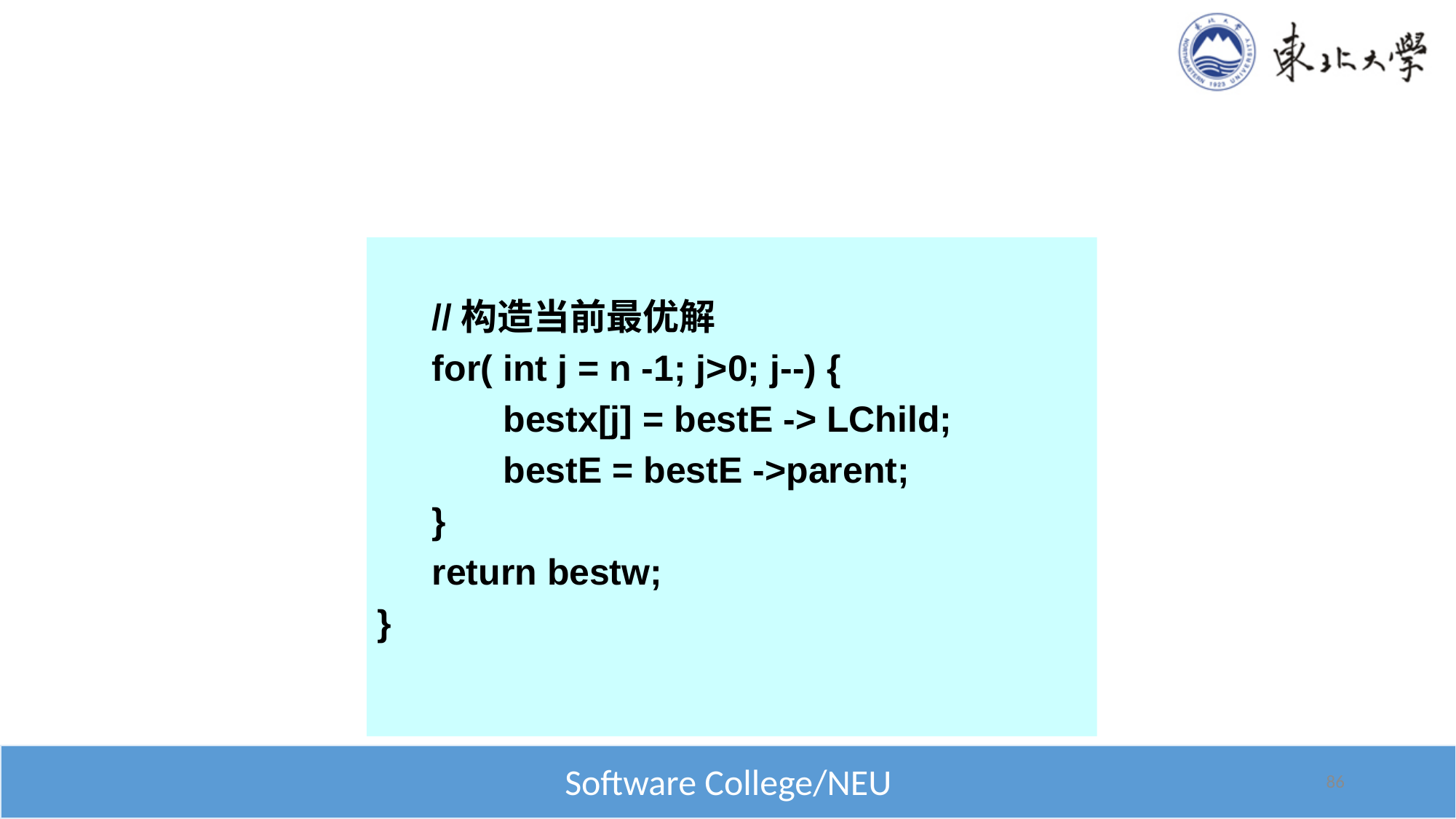

#

//构造当前最优解
for( int j = n -1; j>0; j--) {
       bestx[j] = bestE -> LChild;
       bestE = bestE ->parent;
}
return bestw;
}
86